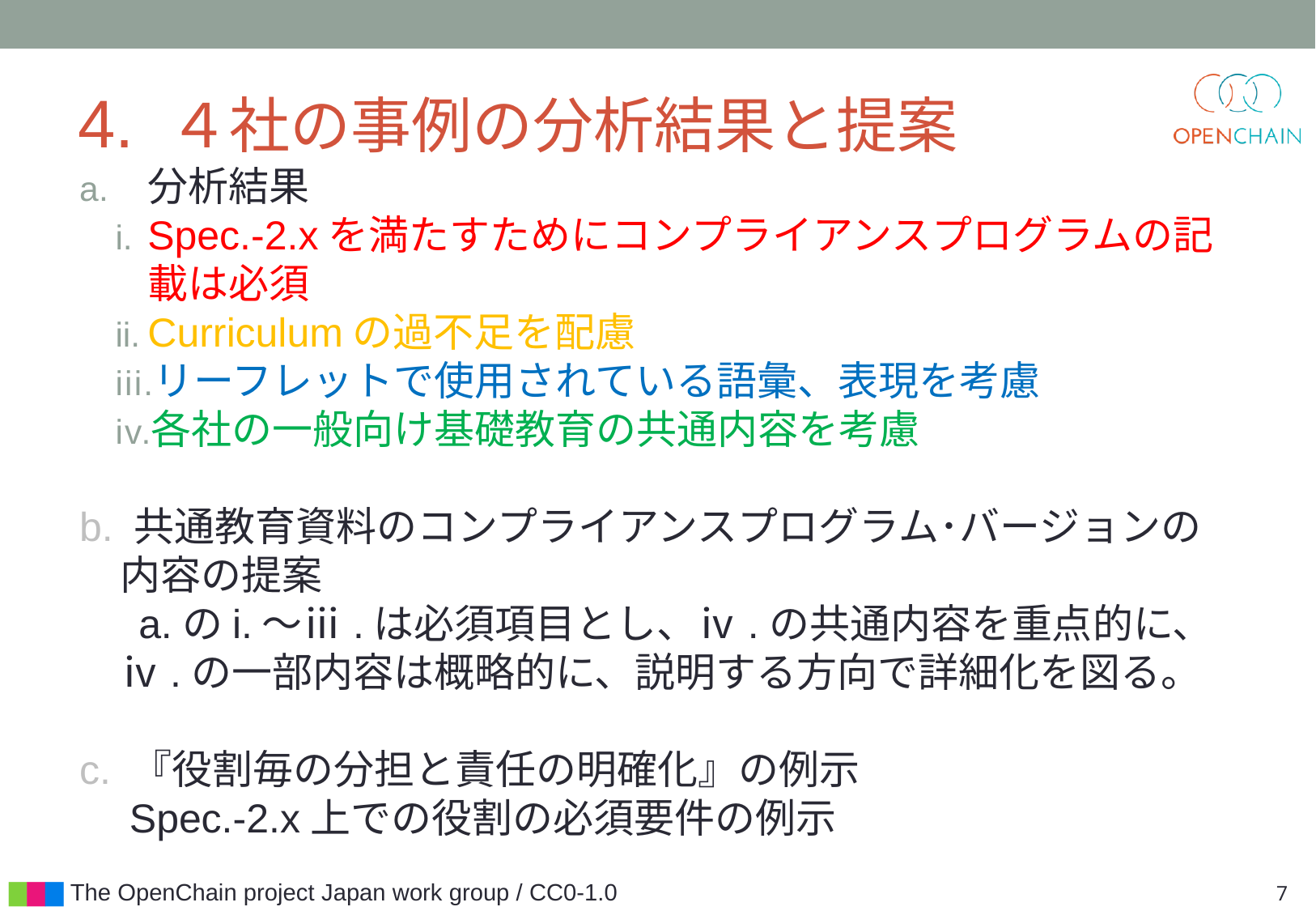

# 4. ４社の事例の分析結果と提案
分析結果
Spec.-2.xを満たすためにコンプライアンスプログラムの記載は必須
Curriculumの過不足を配慮
リーフレットで使用されている語彙、表現を考慮
各社の一般向け基礎教育の共通内容を考慮

b. 共通教育資料のコンプライアンスプログラム･バージョンの
　内容の提案
 　a.のi.～ⅲ.は必須項目とし、ⅳ.の共通内容を重点的に、
　ⅳ.の一部内容は概略的に、説明する方向で詳細化を図る。

c. 『役割毎の分担と責任の明確化』の例示
　Spec.-2.x上での役割の必須要件の例示
7